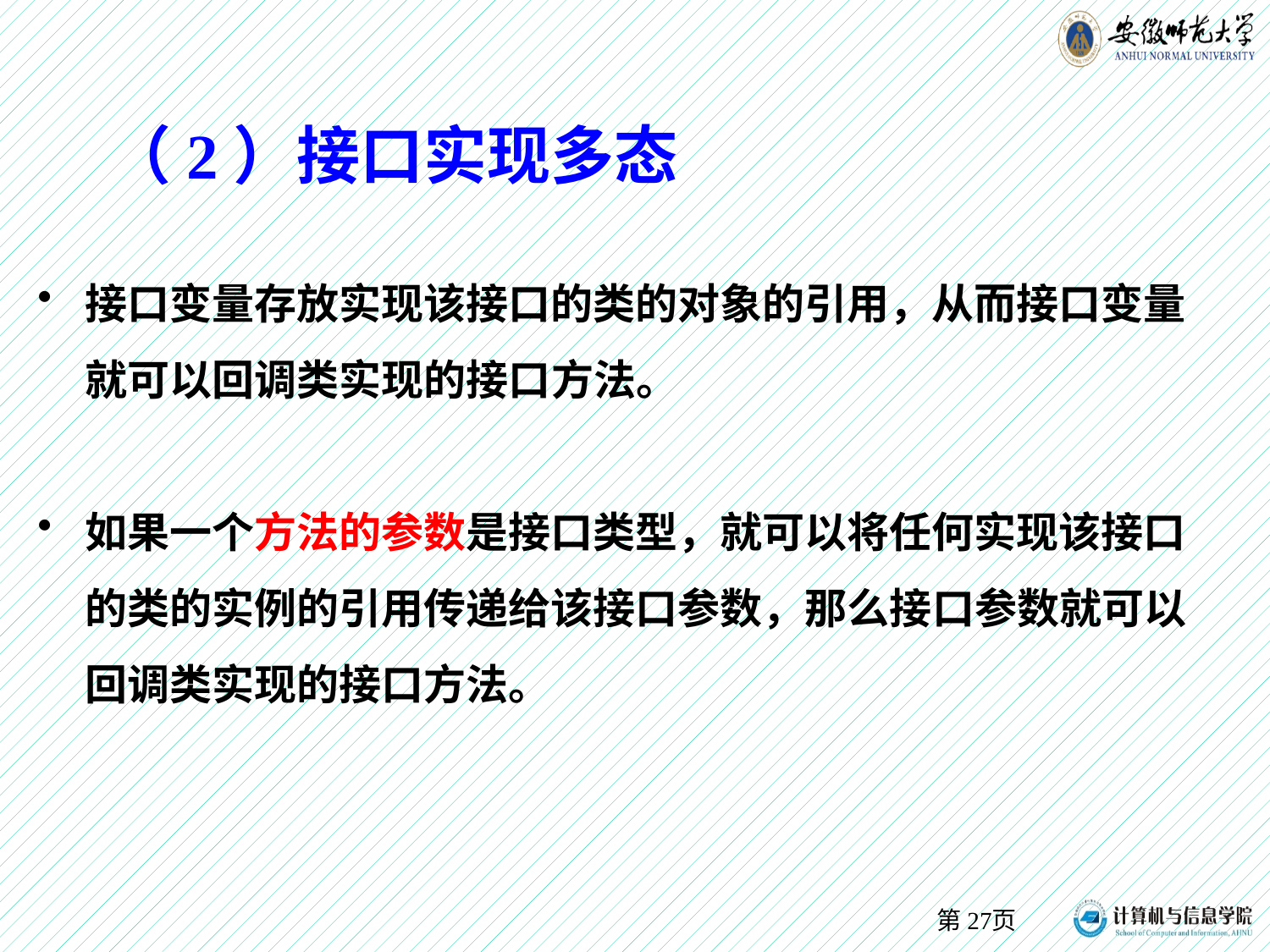

# （2）接口实现多态
接口变量存放实现该接口的类的对象的引用，从而接口变量就可以回调类实现的接口方法。

如果一个方法的参数是接口类型，就可以将任何实现该接口的类的实例的引用传递给该接口参数，那么接口参数就可以回调类实现的接口方法。

第27页